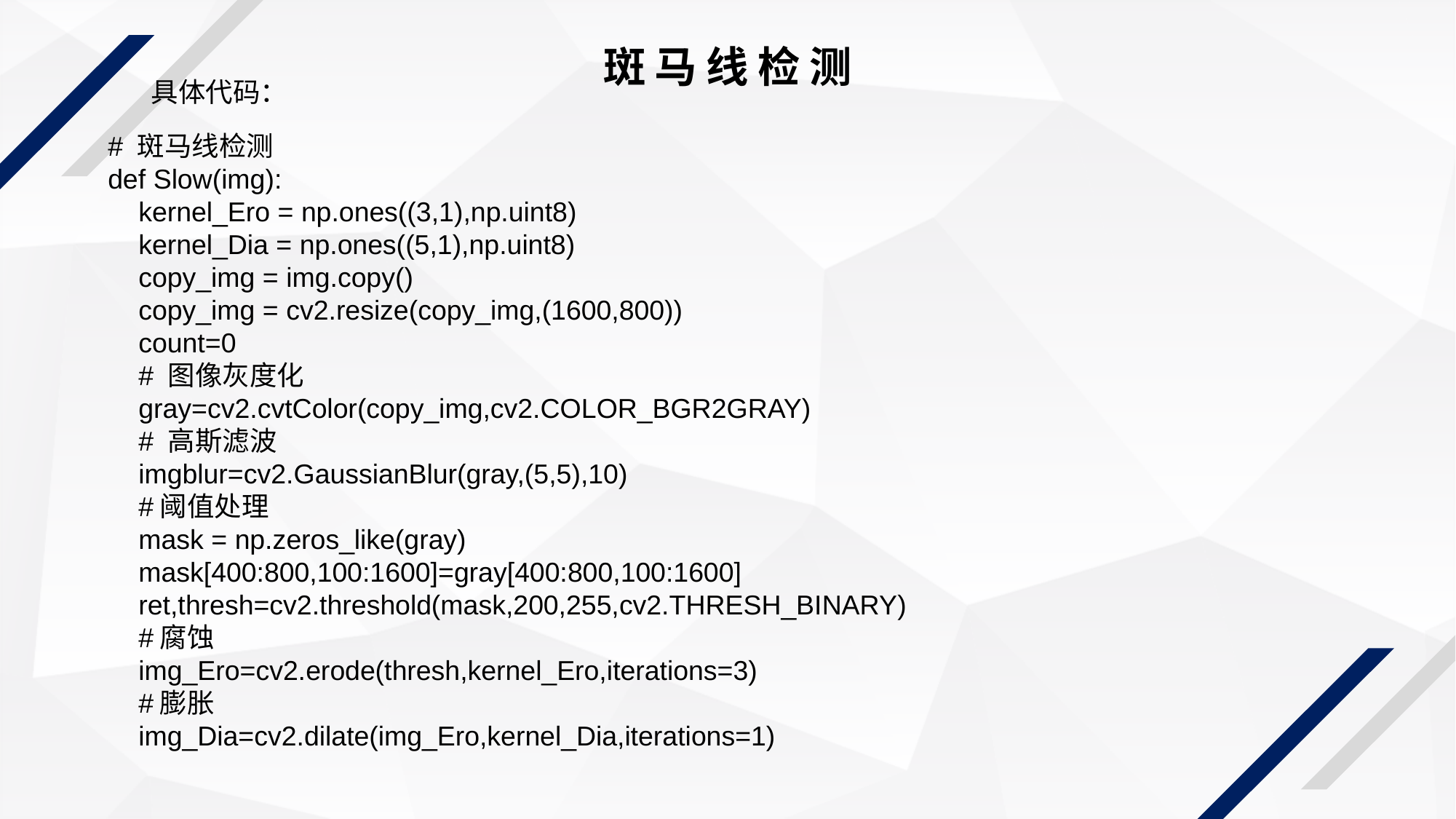

斑马线检测
具体代码：
# 斑马线检测
def Slow(img):
    kernel_Ero = np.ones((3,1),np.uint8)
    kernel_Dia = np.ones((5,1),np.uint8)
    copy_img = img.copy()
    copy_img = cv2.resize(copy_img,(1600,800))
    count=0
    # 图像灰度化
    gray=cv2.cvtColor(copy_img,cv2.COLOR_BGR2GRAY)
    # 高斯滤波
    imgblur=cv2.GaussianBlur(gray,(5,5),10)
    #阈值处理
    mask = np.zeros_like(gray)
    mask[400:800,100:1600]=gray[400:800,100:1600]
    ret,thresh=cv2.threshold(mask,200,255,cv2.THRESH_BINARY)
    #腐蚀
    img_Ero=cv2.erode(thresh,kernel_Ero,iterations=3)
    #膨胀
    img_Dia=cv2.dilate(img_Ero,kernel_Dia,iterations=1)